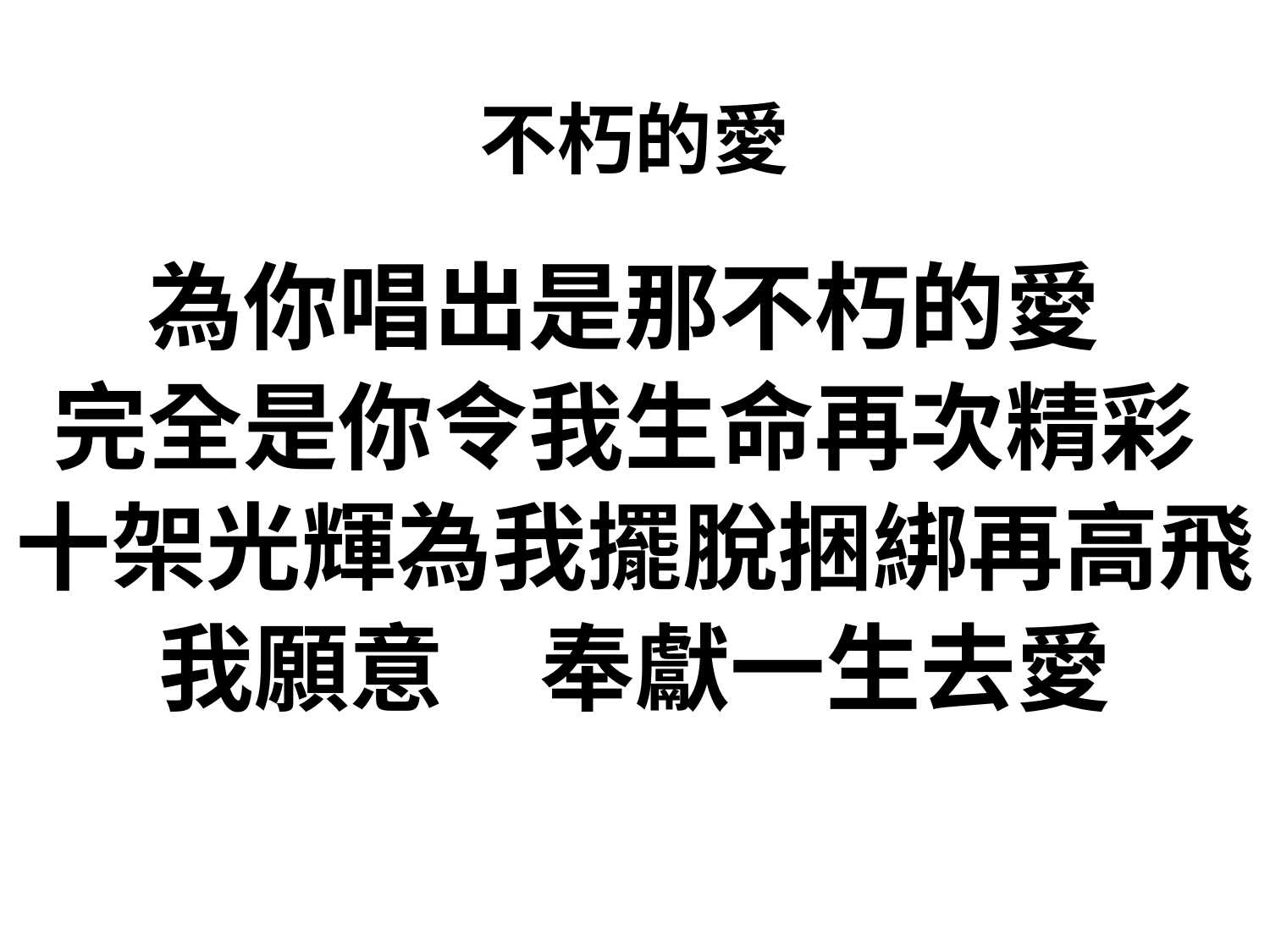

# 不朽的愛
為你唱出是那不朽的愛
完全是你令我生命再次精彩
十架光輝為我擺脫捆綁再高飛
我願意　奉獻一生去愛